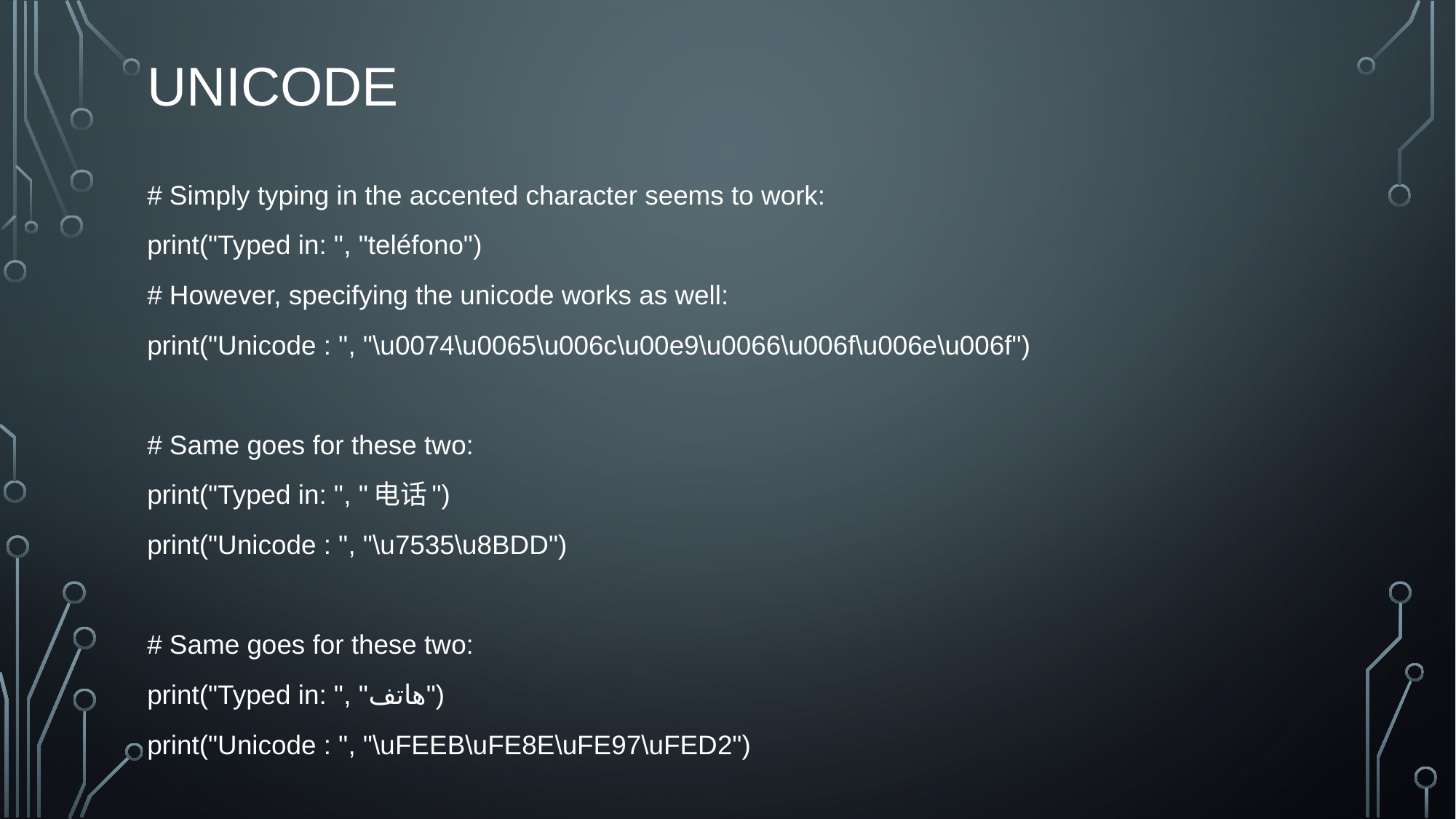

# Unicode
# Simply typing in the accented character seems to work:
print("Typed in: ", "teléfono")
# However, specifying the unicode works as well:
print("Unicode : ", "\u0074\u0065\u006c\u00e9\u0066\u006f\u006e\u006f")

# Same goes for these two:
print("Typed in: ", "电话")
print("Unicode : ", "\u7535\u8BDD")

# Same goes for these two:
print("Typed in: ", "هاتف")
print("Unicode : ", "\uFEEB\uFE8E\uFE97\uFED2")